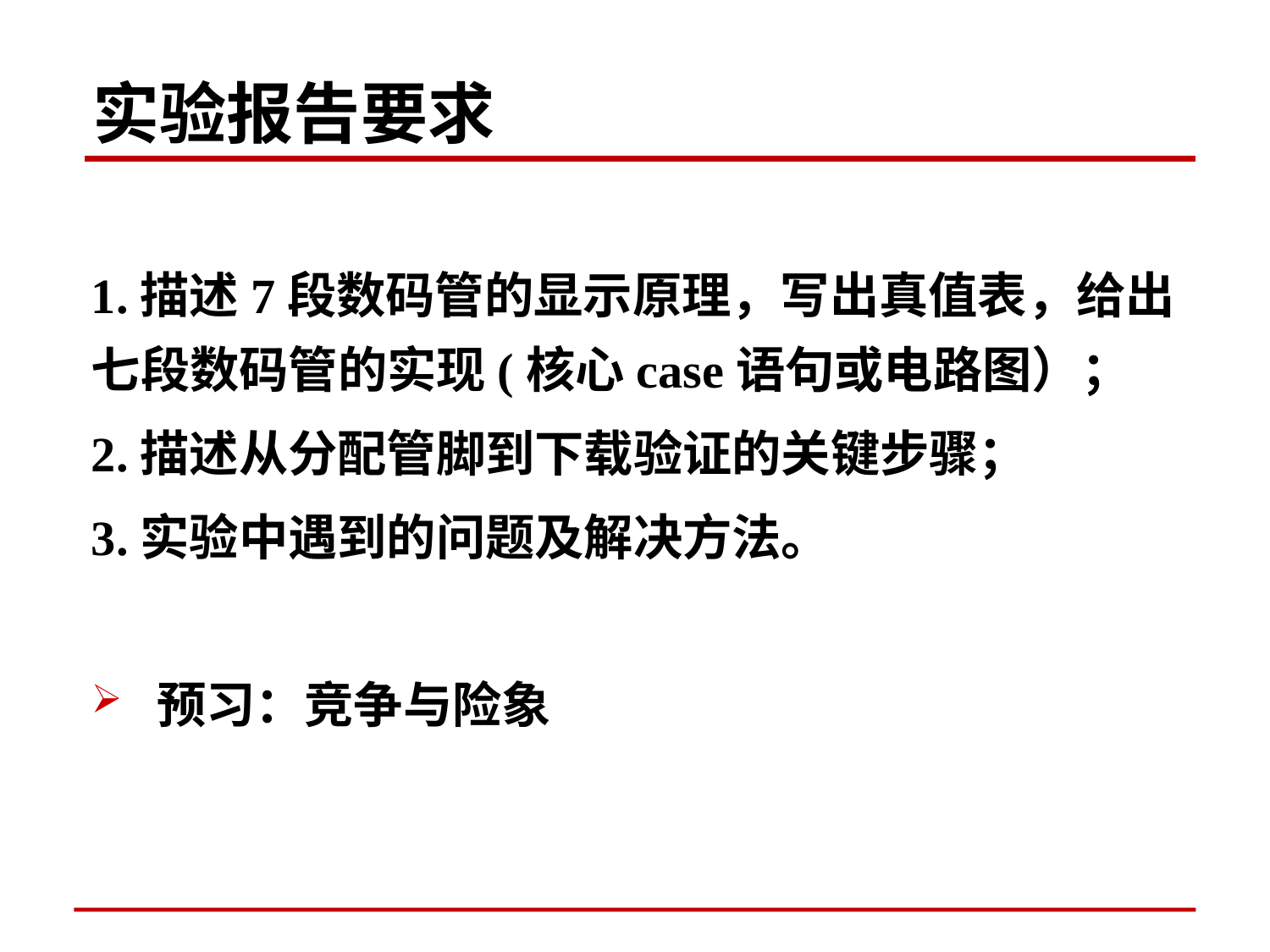

# 实验报告要求
1.描述7段数码管的显示原理，写出真值表，给出七段数码管的实现(核心case语句或电路图）；
2.描述从分配管脚到下载验证的关键步骤；
3.实验中遇到的问题及解决方法。

预习：竞争与险象